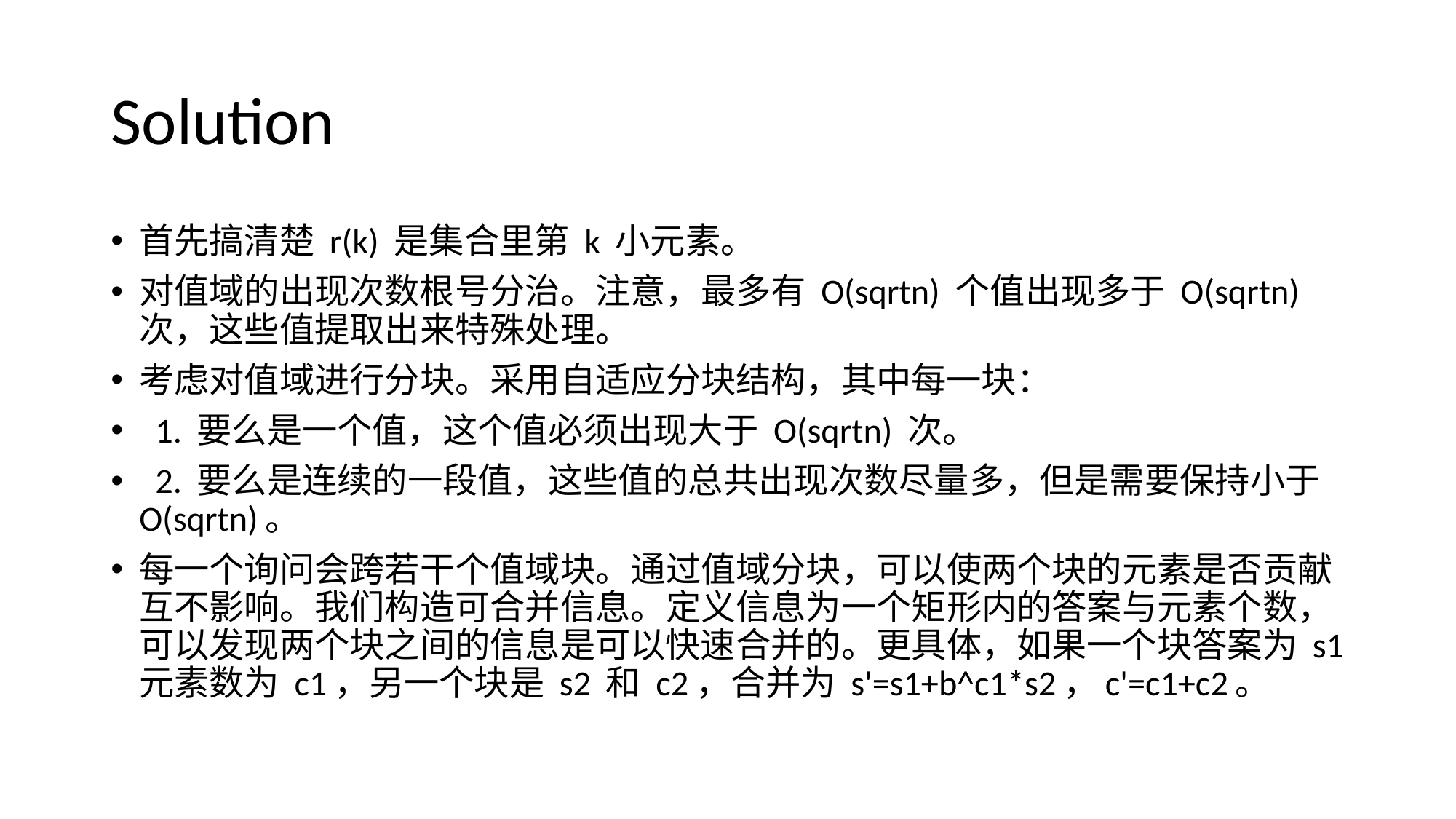

# Solution
首先搞清楚 r(k) 是集合里第 k 小元素。
对值域的出现次数根号分治。注意，最多有 O(sqrtn) 个值出现多于 O(sqrtn) 次，这些值提取出来特殊处理。
考虑对值域进行分块。采用自适应分块结构，其中每一块：
  1. 要么是一个值，这个值必须出现大于 O(sqrtn) 次。
  2. 要么是连续的一段值，这些值的总共出现次数尽量多，但是需要保持小于 O(sqrtn)。
每一个询问会跨若干个值域块。通过值域分块，可以使两个块的元素是否贡献互不影响。我们构造可合并信息。定义信息为一个矩形内的答案与元素个数，可以发现两个块之间的信息是可以快速合并的。更具体，如果一个块答案为 s1 元素数为 c1，另一个块是 s2 和 c2，合并为 s'=s1+b^c1*s2，c'=c1+c2。